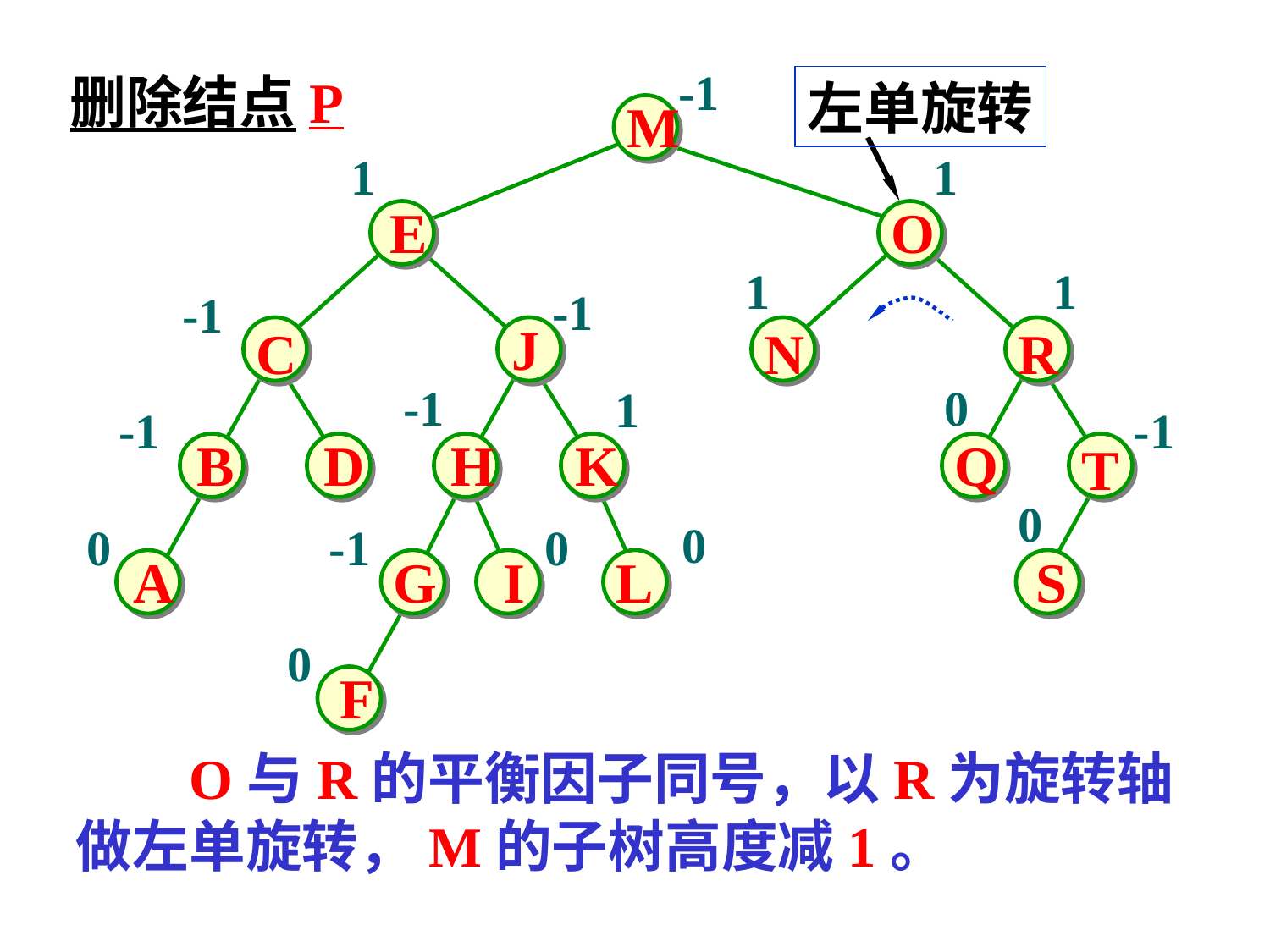

-1
删除结点P
左单旋转
M

1
1
E
O

1

1
-1
-1

J
C
N
R

-1

0

1
-1
-1
B
D
H
K
Q
T

0
0
0
-1
0
A
G
I
L
S

0
F

        O与R的平衡因子同号，以R为旋转轴做左单旋转，M的子树高度减1。
164